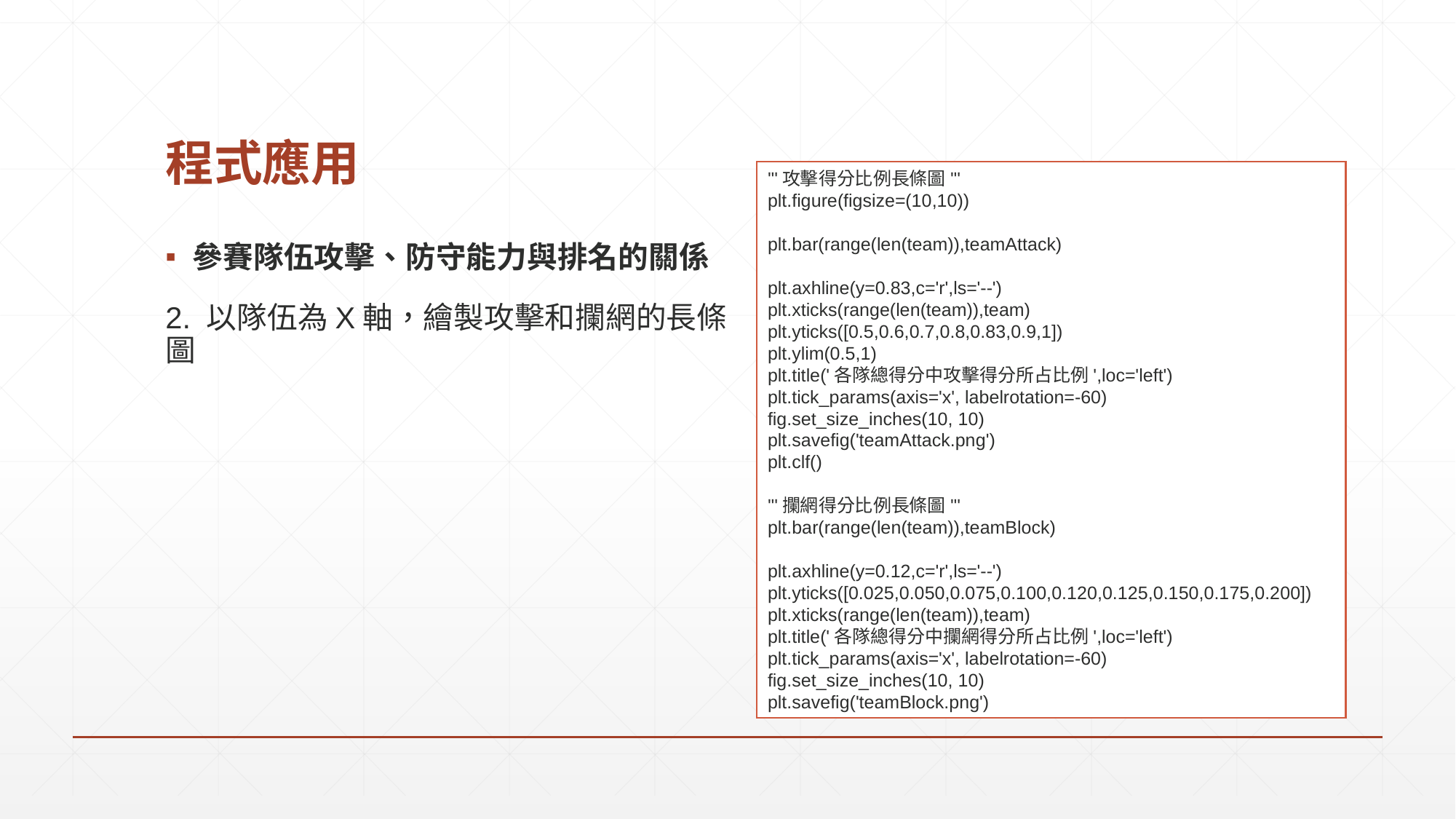

# 程式應用
'''攻擊得分比例長條圖'''
plt.figure(figsize=(10,10))

plt.bar(range(len(team)),teamAttack)

plt.axhline(y=0.83,c='r',ls='--')
plt.xticks(range(len(team)),team)
plt.yticks([0.5,0.6,0.7,0.8,0.83,0.9,1])
plt.ylim(0.5,1)
plt.title('各隊總得分中攻擊得分所占比例',loc='left')
plt.tick_params(axis='x', labelrotation=-60)
fig.set_size_inches(10, 10)
plt.savefig('teamAttack.png')
plt.clf()

'''攔網得分比例長條圖'''
plt.bar(range(len(team)),teamBlock)

plt.axhline(y=0.12,c='r',ls='--')
plt.yticks([0.025,0.050,0.075,0.100,0.120,0.125,0.150,0.175,0.200])
plt.xticks(range(len(team)),team)
plt.title('各隊總得分中攔網得分所占比例',loc='left')
plt.tick_params(axis='x', labelrotation=-60)
fig.set_size_inches(10, 10)
plt.savefig('teamBlock.png')
參賽隊伍攻擊、防守能力與排名的關係
2. 以隊伍為X軸，繪製攻擊和攔網的長條圖